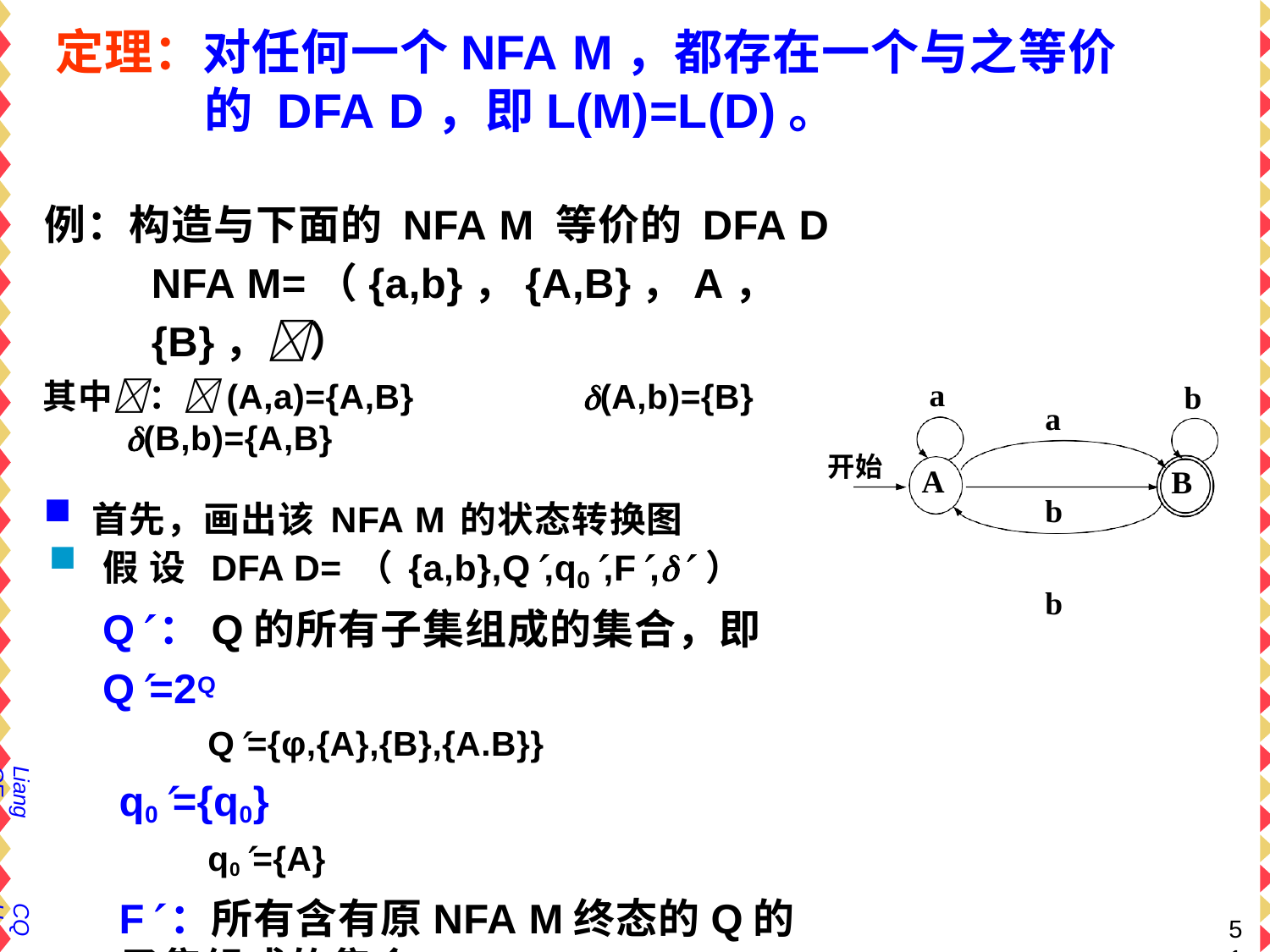

# 定理：对任何一个NFA M，都存在一个与之等价的 DFA D，即L(M)=L(D)。
例：构造与下面的 NFA M 等价的 DFA D  NFA M=（{a,b}，{A,B}，A，{B}，δ）
其中δ：δ(A,a)={A,B}	δ(A,b)={B}	δ(B,b)={A,B}
首先，画出该NFA M的状态转换图
a
b
a  b  b

开始
A
B
假 设 DFA D=（{a,b},Q′,q0′,F′,δ′）  Q′：Q的所有子集组成的集合，即Q′=2Q
Q′={φ,{A},{B},{A.B}}
q0′={q0}
q0′={A}
F′：所有含有原NFA M终态的Q的子集组成的集合
F′={{B}，{A，B}}
Liang GE
CQU
51